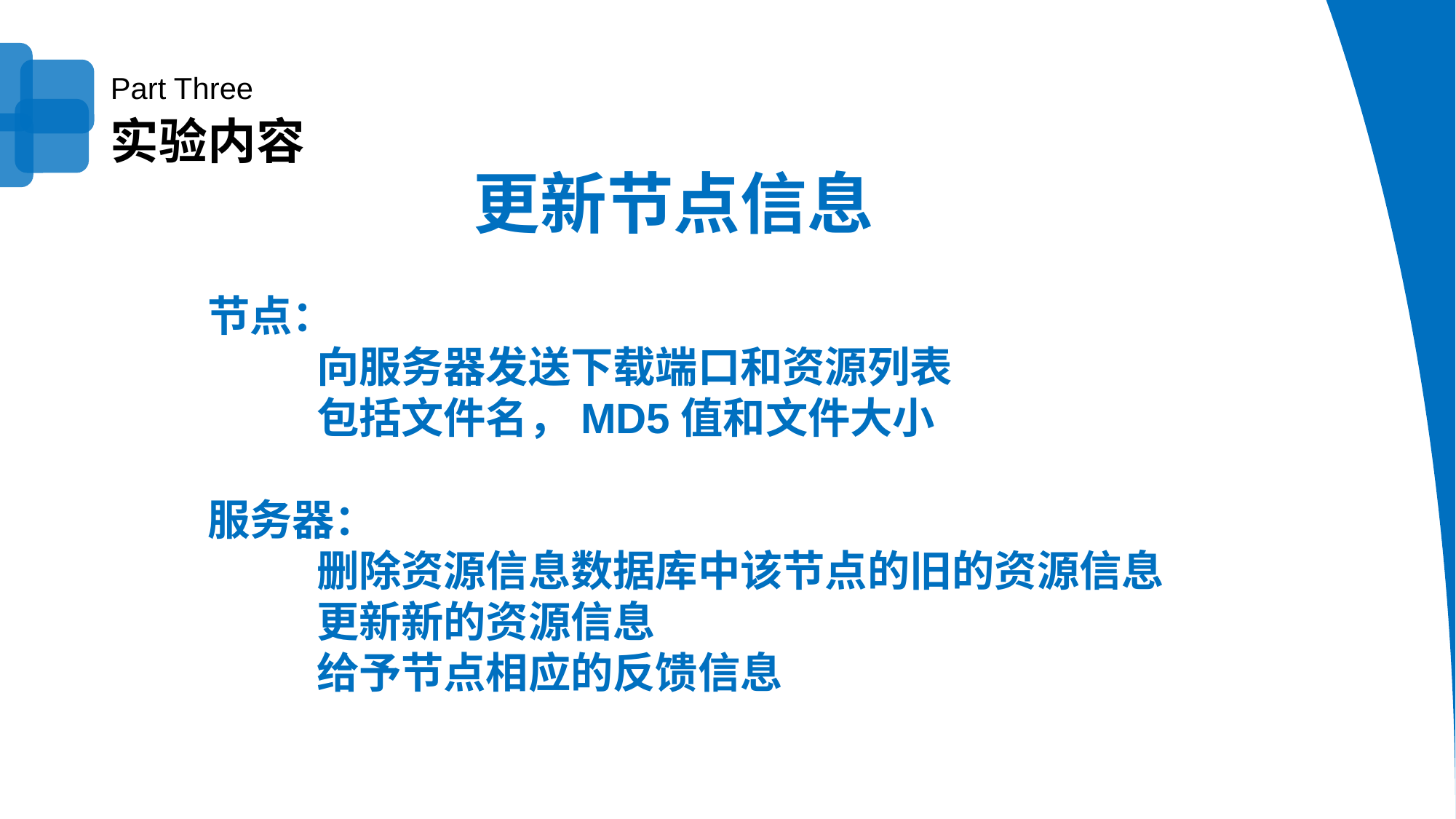

Part Three
实验内容
更新节点信息
节点：
	向服务器发送下载端口和资源列表
	包括文件名，MD5值和文件大小

服务器：
	删除资源信息数据库中该节点的旧的资源信息
	更新新的资源信息
	给予节点相应的反馈信息